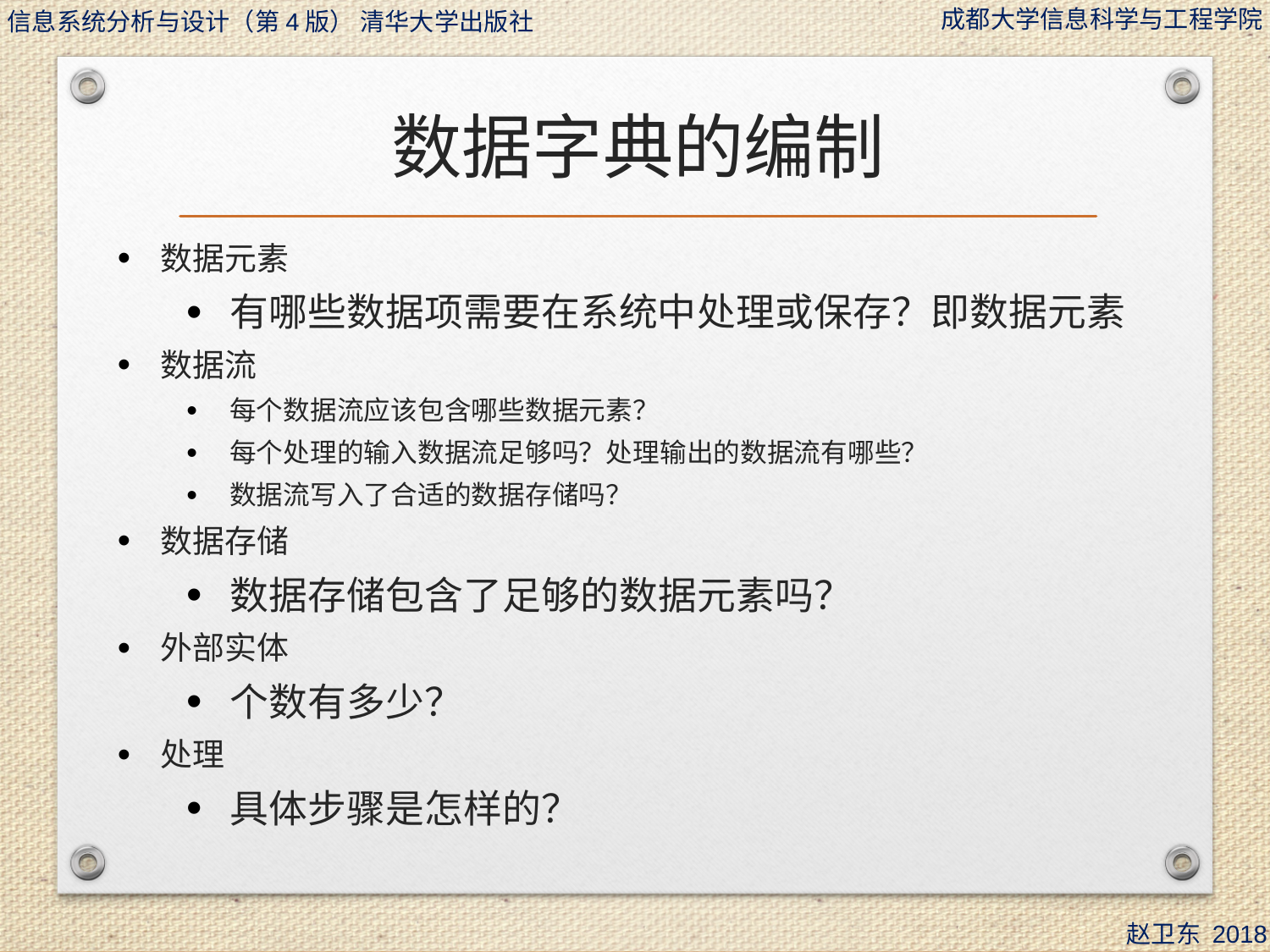

# 数据字典的编制
数据元素
有哪些数据项需要在系统中处理或保存？即数据元素
数据流
每个数据流应该包含哪些数据元素？
每个处理的输入数据流足够吗？处理输出的数据流有哪些？
数据流写入了合适的数据存储吗？
数据存储
数据存储包含了足够的数据元素吗？
外部实体
个数有多少？
处理
具体步骤是怎样的？